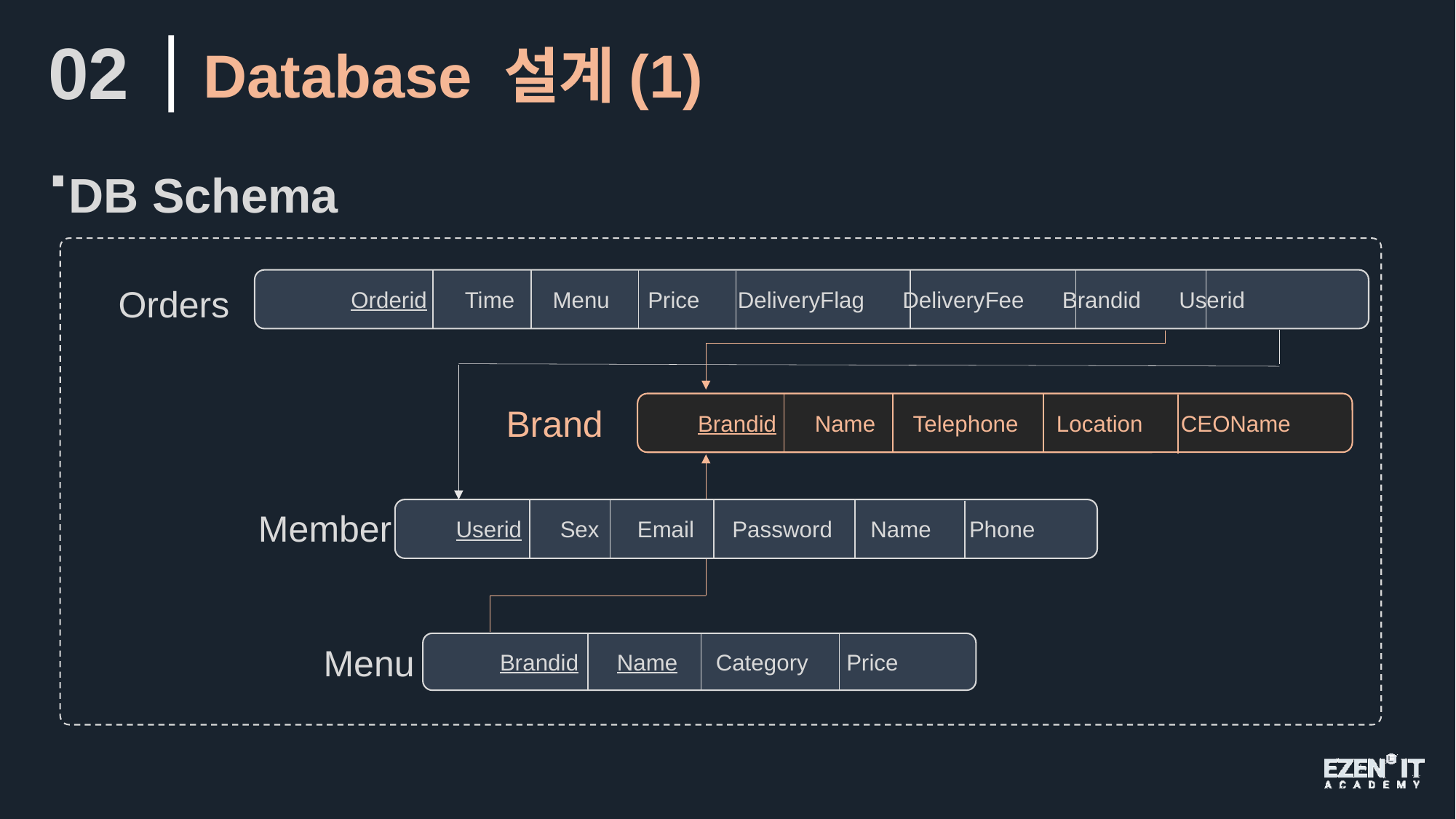

02.
Database 설계(1)

DB Schema

Orderid      Time      Menu      Price      DeliveryFlag      DeliveryFee      Brandid      Userid
Orders
Brandid      Name      Telephone      Location      CEOName
Brand
Userid      Sex      Email      Password      Name      Phone
Member
Brandid      Name      Category      Price
Menu